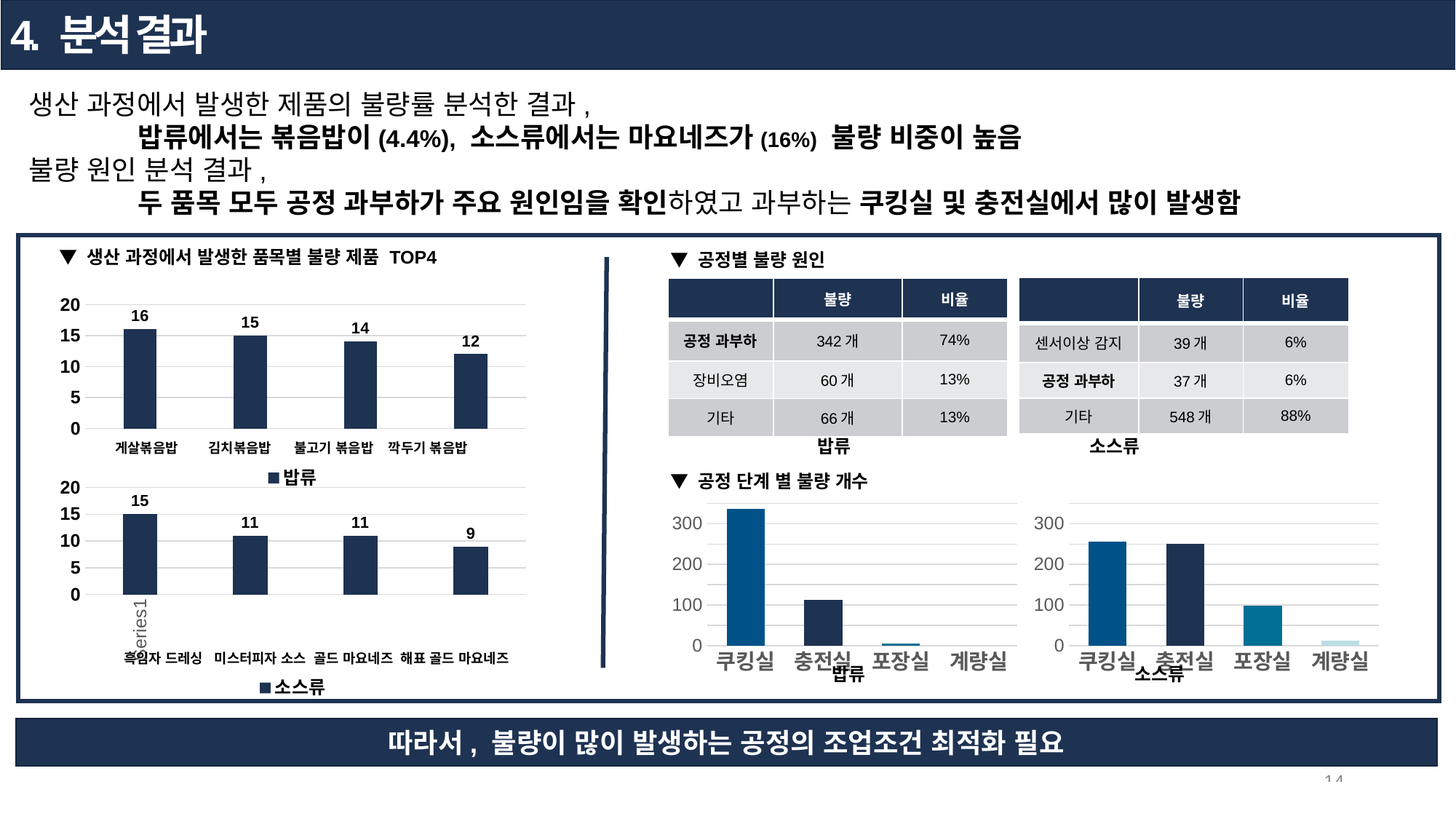

4. 분석 결과
생산 과정에서 발생한 제품의 불량률 분석한 결과,
	밥류에서는 볶음밥이(4.4%), 소스류에서는 마요네즈가(16%) 불량 비중이 높음
불량 원인 분석 결과,
	두 품목 모두 공정 과부하가 주요 원인임을 확인하였고 과부하는 쿠킹실 및 충전실에서 많이 발생함

▼ 생산 과정에서 발생한 품목별 불량 제품 TOP4
▼ 공정별 불량 원인
|  | 불량 | 비율 |
| --- | --- | --- |
| 센서이상 감지 | 39개 | 6% |
| 공정 과부하 | 37개 | 6% |
| 기타 | 548개 | 88% |
|  | 불량 | 비율 |
| --- | --- | --- |
| 공정 과부하 | 342개 | 74% |
| 장비오염 | 60개 | 13% |
| 기타 | 66개 | 13% |

### Chart

| Category | 밥류 |
|---|---|
|  | 16.0 |
|  | 15.0 |
|  | 14.0 |
|  | 12.0 |
게살볶음밥        김치볶음밥      불고기 볶음밥    깍두기 볶음밥
밥류                                               소스류
▼ 공정 단계 별 불량 개수

### Chart

| Category | 소스류 |
|---|---|
|  | 15.0 |
|  | 11.0 |
|  | 11.0 |
|  | 9.0 |
흑임자 드레싱   미스터피자 소스  골드 마요네즈  해표 골드 마요네즈

### Chart

| Category | 불량 |
|---|---|
| 쿠킹실 | 336.0 |
| 충전실 | 113.0 |
| 포장실 | 5.0 |
| 계량실 | 0.0 |

### Chart

| Category | 불량 |
|---|---|
| 쿠킹실 | 256.0 |
| 충전실 | 250.0 |
| 포장실 | 98.0 |
| 계량실 | 12.0 |
  밥류                                                     소스류
따라서, 불량이 많이 발생하는 공정의 조업조건 최적화 필요
14